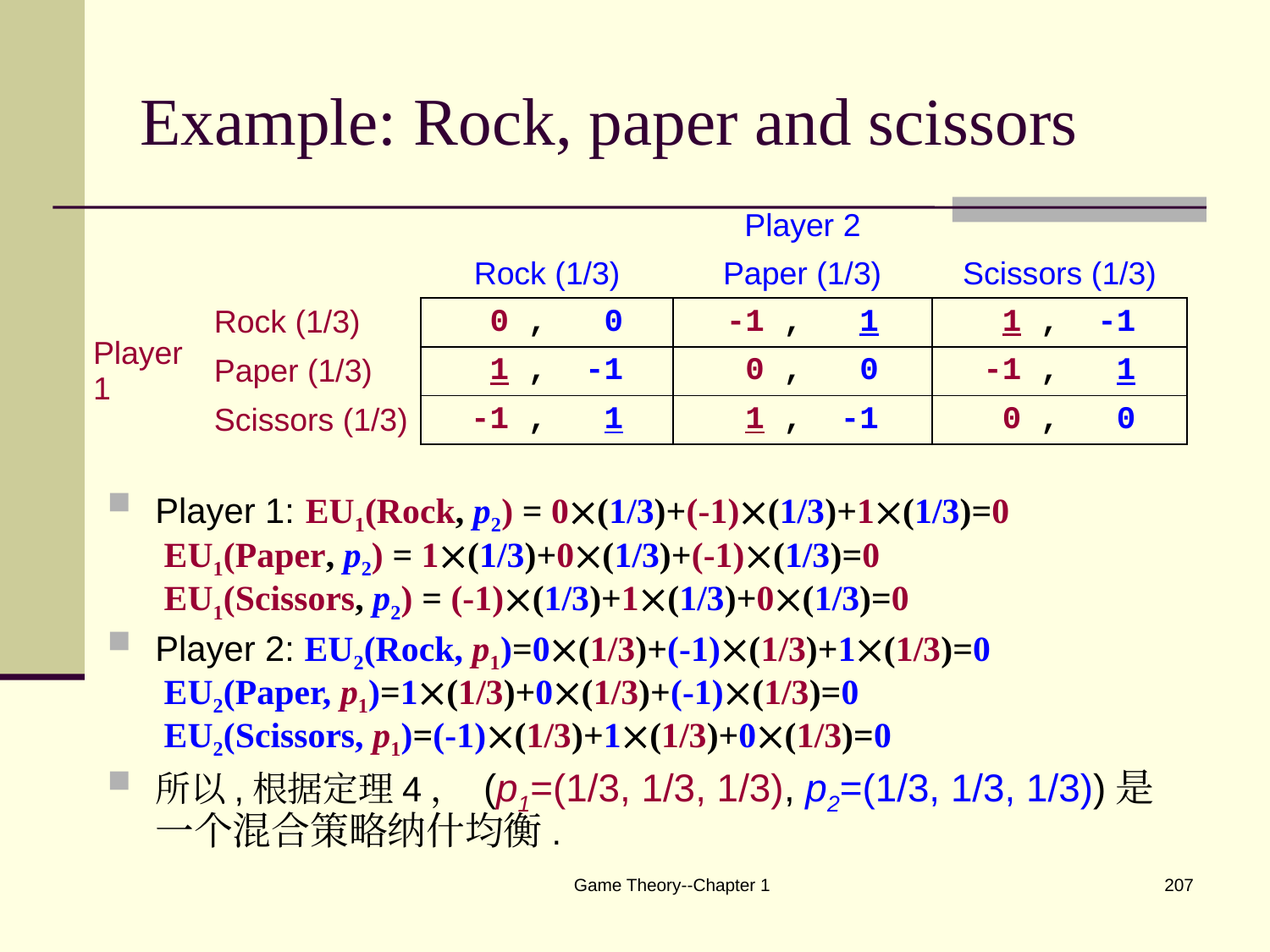

# Example: Rock, paper and scissors
|  |  |  | Player 2 |  |
| --- | --- | --- | --- | --- |
|  |  | Rock (1/3) | Paper (1/3) | Scissors (1/3) |
| Player 1 | Rock (1/3) | 0 , 0 | -1 , 1 | 1 , -1 |
|  | Paper (1/3) | 1 , -1 | 0 , 0 | -1 , 1 |
|  | Scissors (1/3) | -1 , 1 | 1 , -1 | 0 , 0 |
Player 1: EU1(Rock, p2) = 0×(1/3)+(-1)×(1/3)+1×(1/3)=0
 EU1(Paper, p2) = 1×(1/3)+0×(1/3)+(-1)×(1/3)=0
 EU1(Scissors, p2) = (-1)×(1/3)+1×(1/3)+0×(1/3)=0
Player 2: EU2(Rock, p1)=0×(1/3)+(-1)×(1/3)+1×(1/3)=0
 EU2(Paper, p1)=1×(1/3)+0×(1/3)+(-1)×(1/3)=0
 EU2(Scissors, p1)=(-1)×(1/3)+1×(1/3)+0×(1/3)=0
所以,根据定理4， (p1=(1/3, 1/3, 1/3), p2=(1/3, 1/3, 1/3))是一个混合策略纳什均衡.
Game Theory--Chapter 1
207